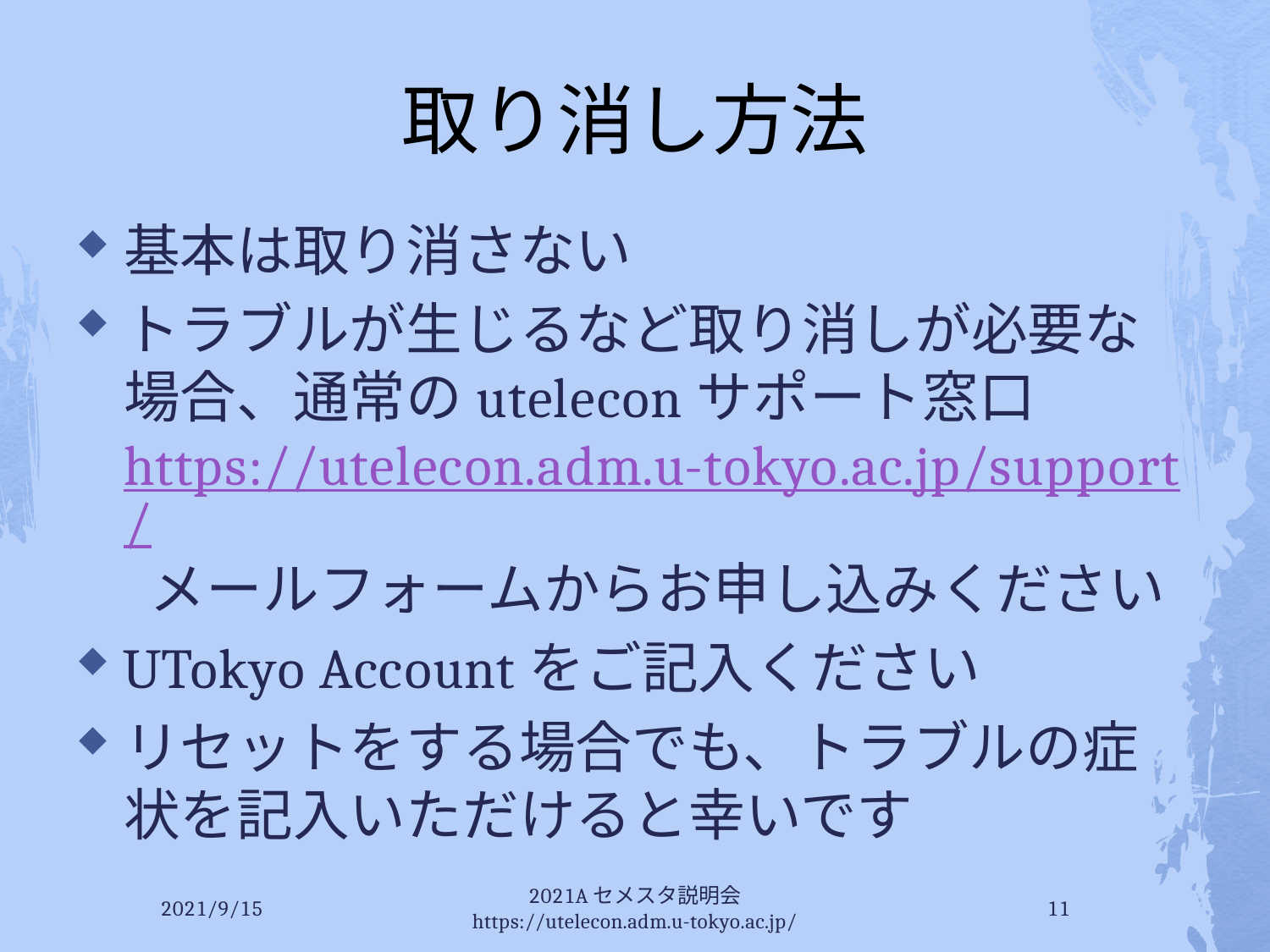

# 取り消し方法
基本は取り消さない
トラブルが生じるなど取り消しが必要な場合、通常のuteleconサポート窓口 https://utelecon.adm.u-tokyo.ac.jp/support/ メールフォームからお申し込みください
UTokyo Accountをご記入ください
リセットをする場合でも、トラブルの症状を記入いただけると幸いです
2021/9/15
2021Aセメスタ説明会 https://utelecon.adm.u-tokyo.ac.jp/
11